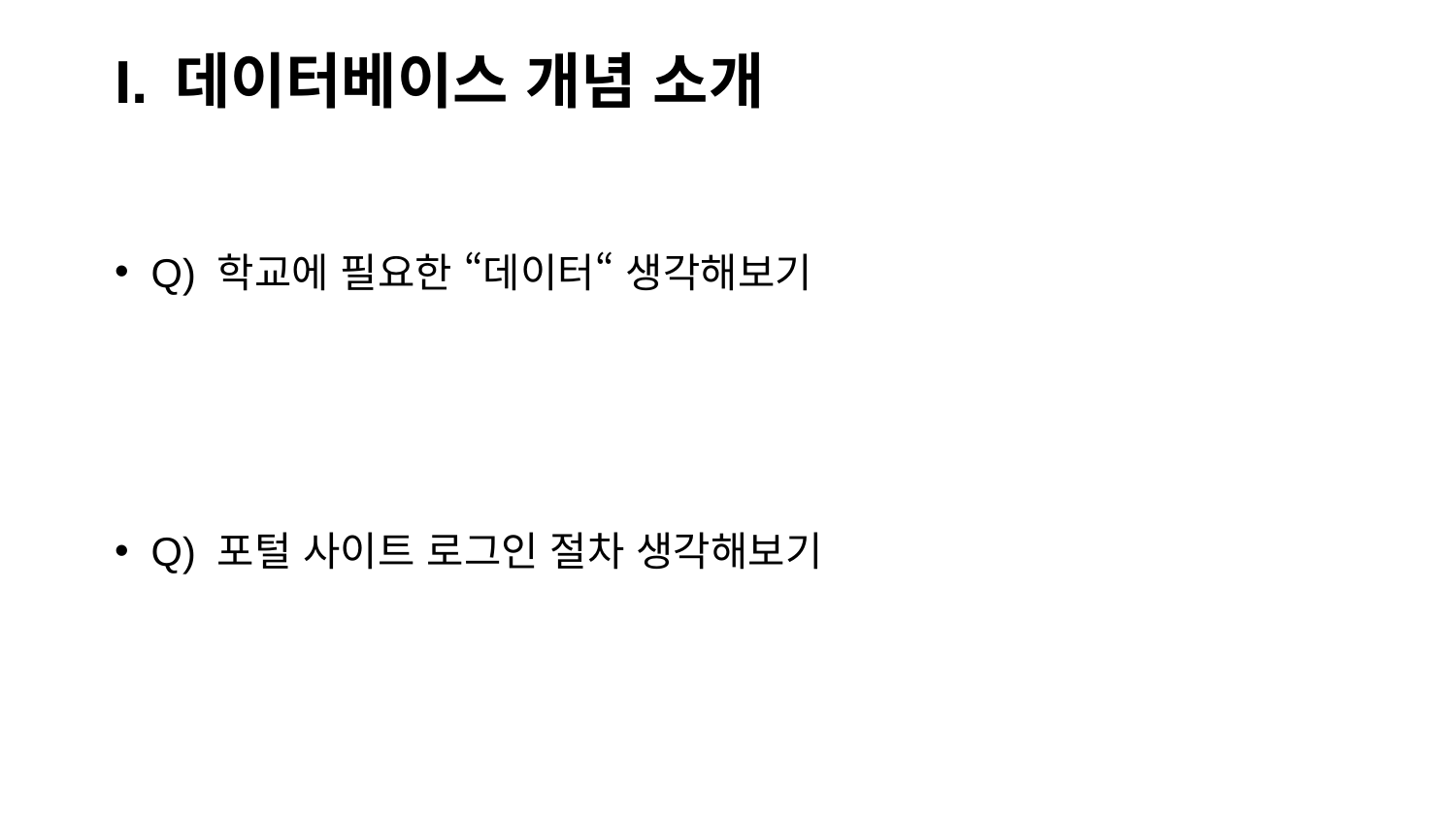

# I. 데이터베이스 개념 소개

Q) 학교에 필요한 “데이터“ 생각해보기

Q) 포털 사이트 로그인 절차 생각해보기